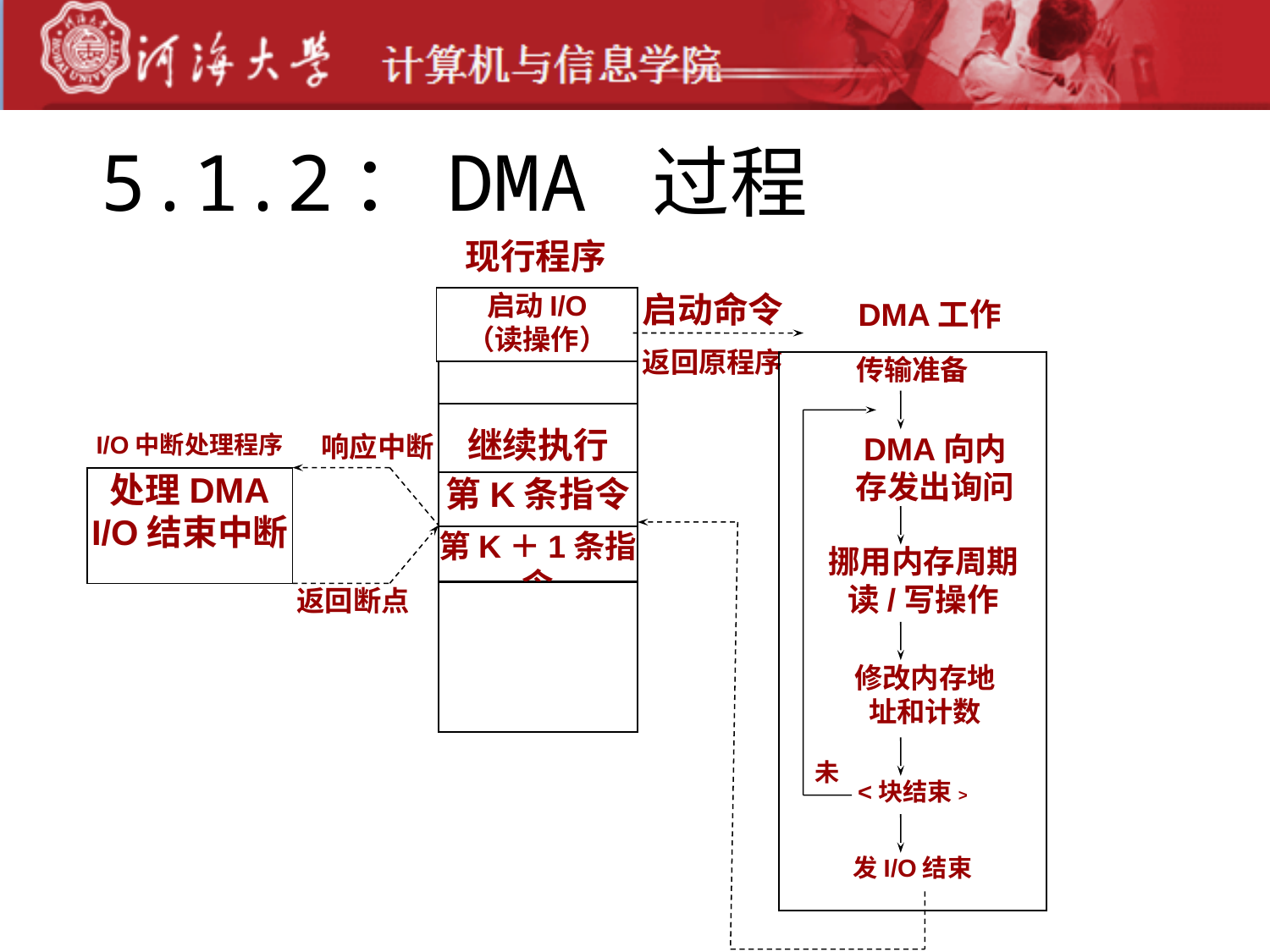

# 5.1.2：DMA 过程
现行程序
启动I/O
（读操作）
启动命令
DMA工作

返回原程序

传输准备

继续执行

I/O中断处理程序
处理DMA
I/O结束中断
响应中断
DMA向内存发出询问

第K条指令

第K＋1条指令

挪用内存周期读/写操作

返回断点

修改内存地址和计数

未
<块结束>

发I/O结束